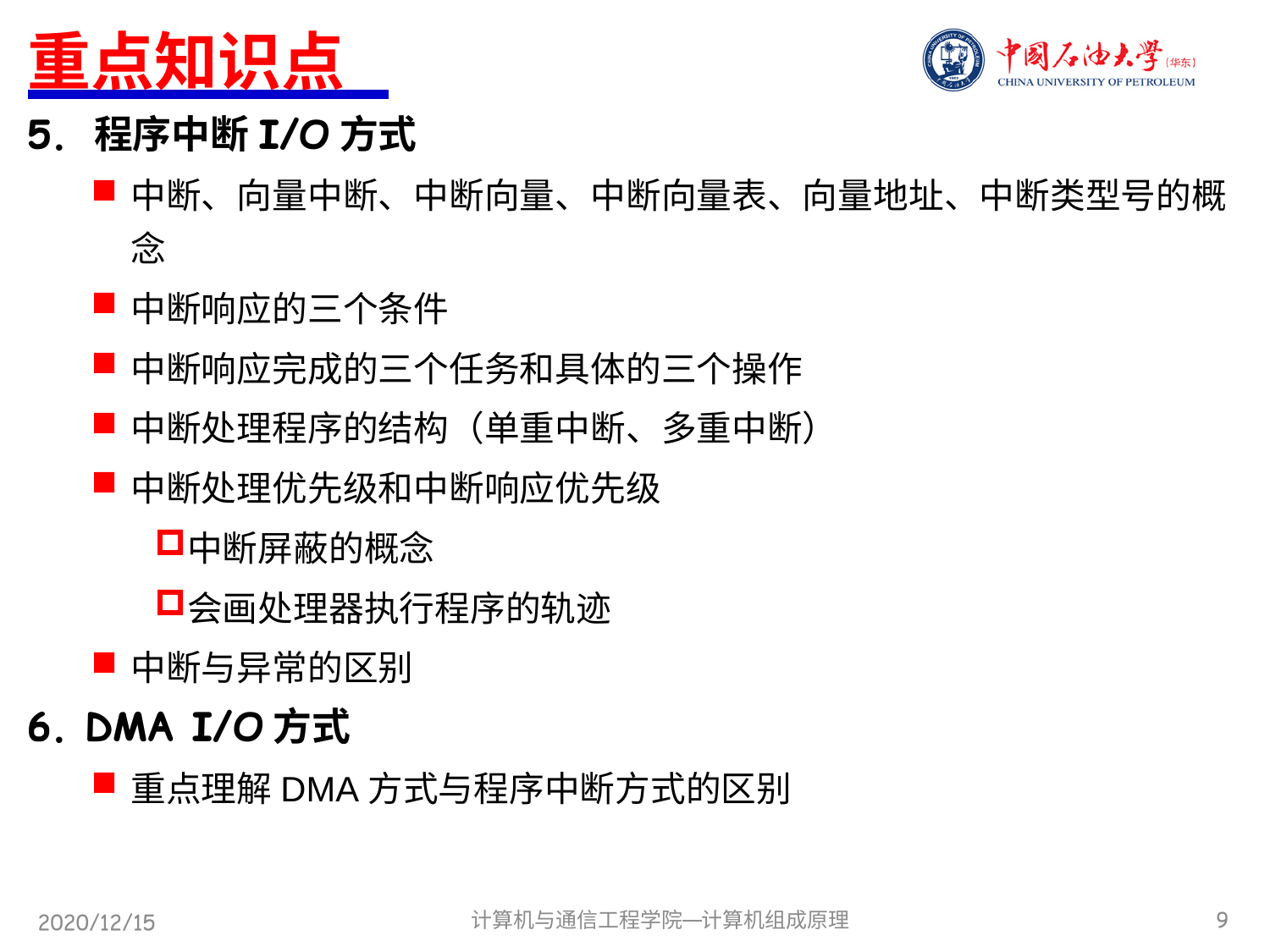

# 重点知识点
5. 程序中断I/O方式
中断、向量中断、中断向量、中断向量表、向量地址、中断类型号的概念
中断响应的三个条件
中断响应完成的三个任务和具体的三个操作
中断处理程序的结构（单重中断、多重中断）
中断处理优先级和中断响应优先级
中断屏蔽的概念
会画处理器执行程序的轨迹
中断与异常的区别
6. DMA I/O方式
重点理解DMA方式与程序中断方式的区别

计算机与通信工程学院—计算机组成原理
9
2020/12/15